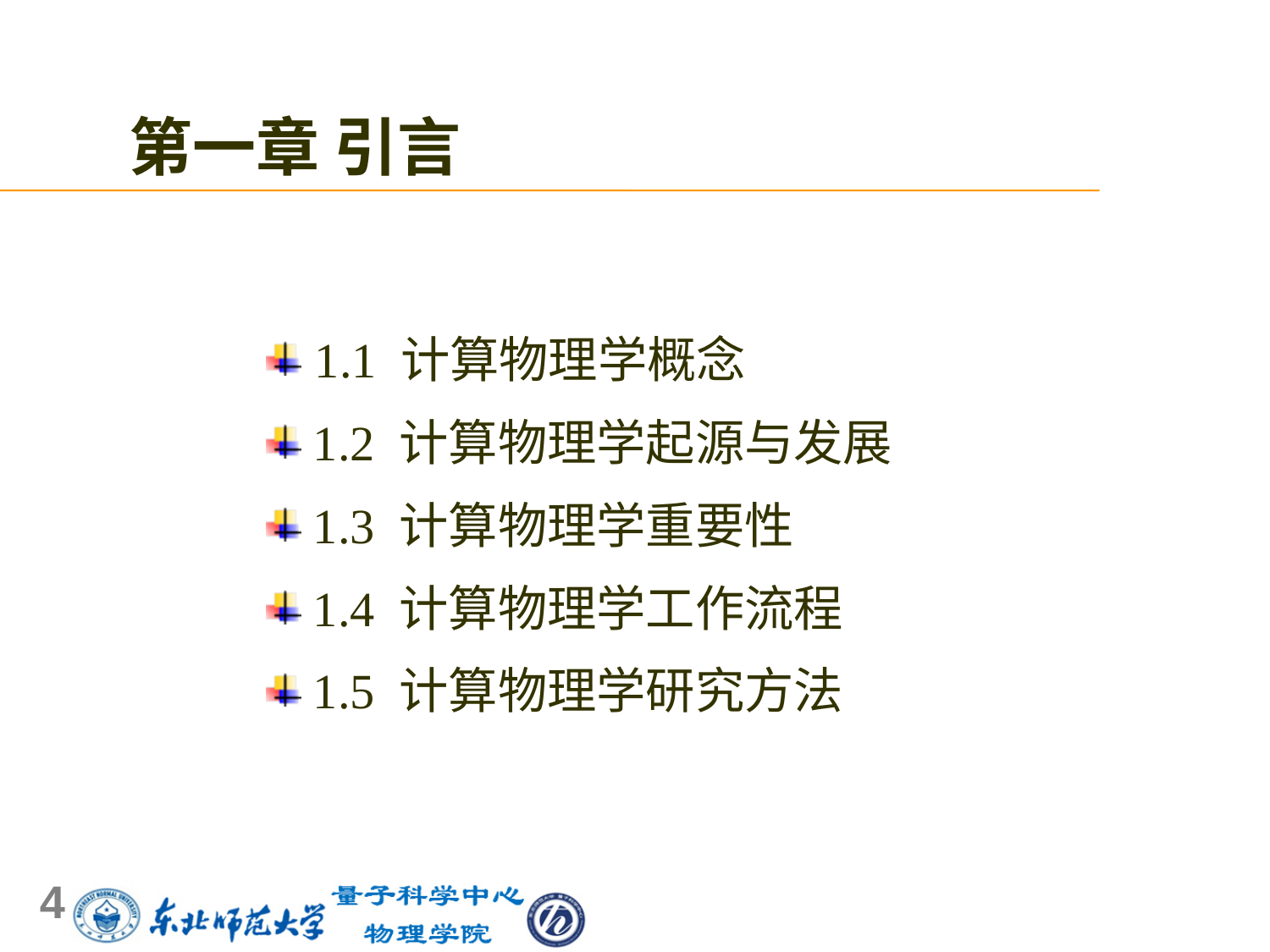

# 第一章 引言

 1.1 计算物理学概念
 1.2 计算物理学起源与发展
 1.3 计算物理学重要性
 1.4 计算物理学工作流程
 1.5 计算物理学研究方法
4